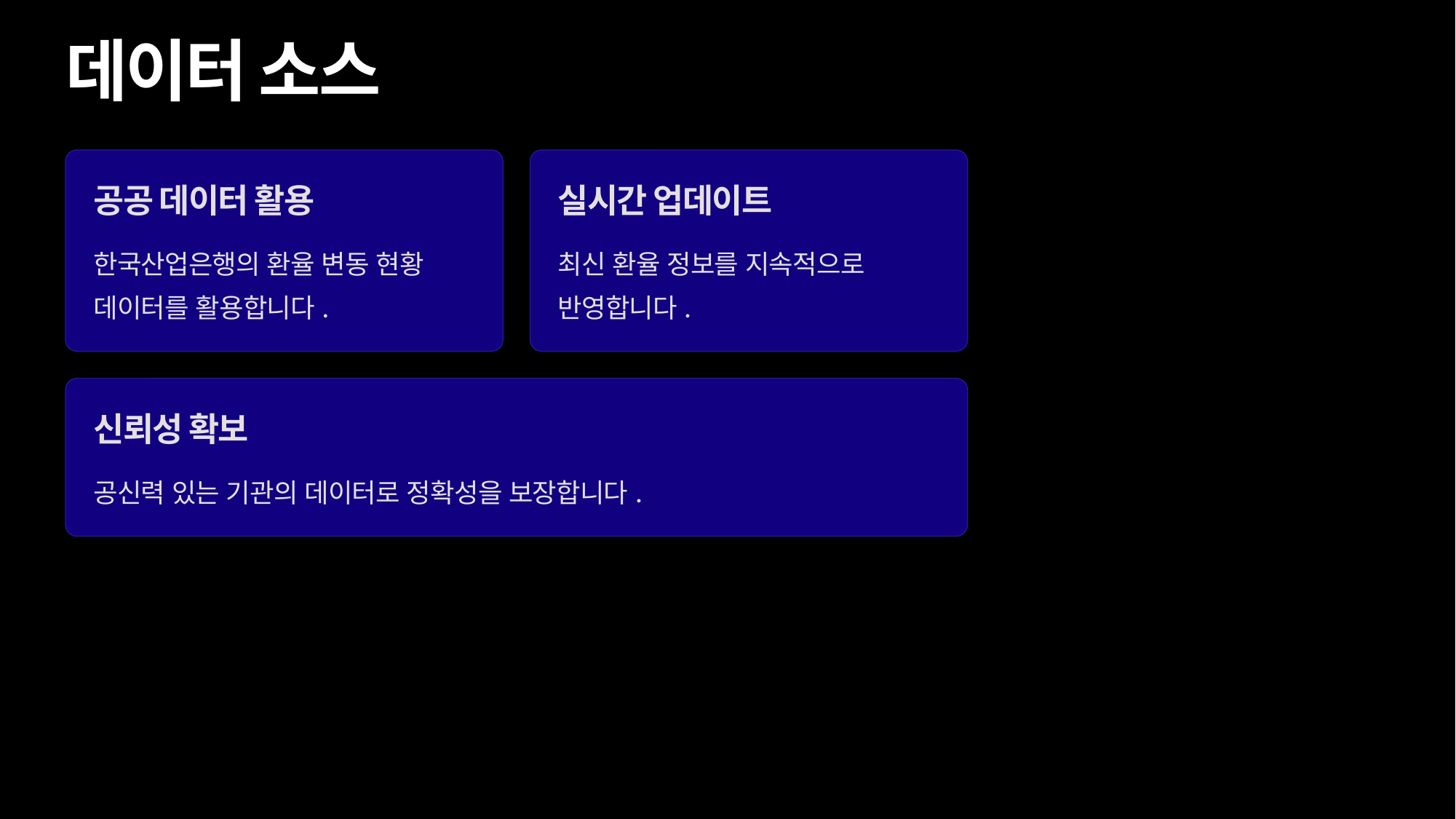

데이터 소스

공공 데이터 활용
실시간 업데이트
한국산업은행의 환율 변동 현황 데이터를 활용합니다.
최신 환율 정보를 지속적으로 반영합니다.

신뢰성 확보
공신력 있는 기관의 데이터로 정확성을 보장합니다.